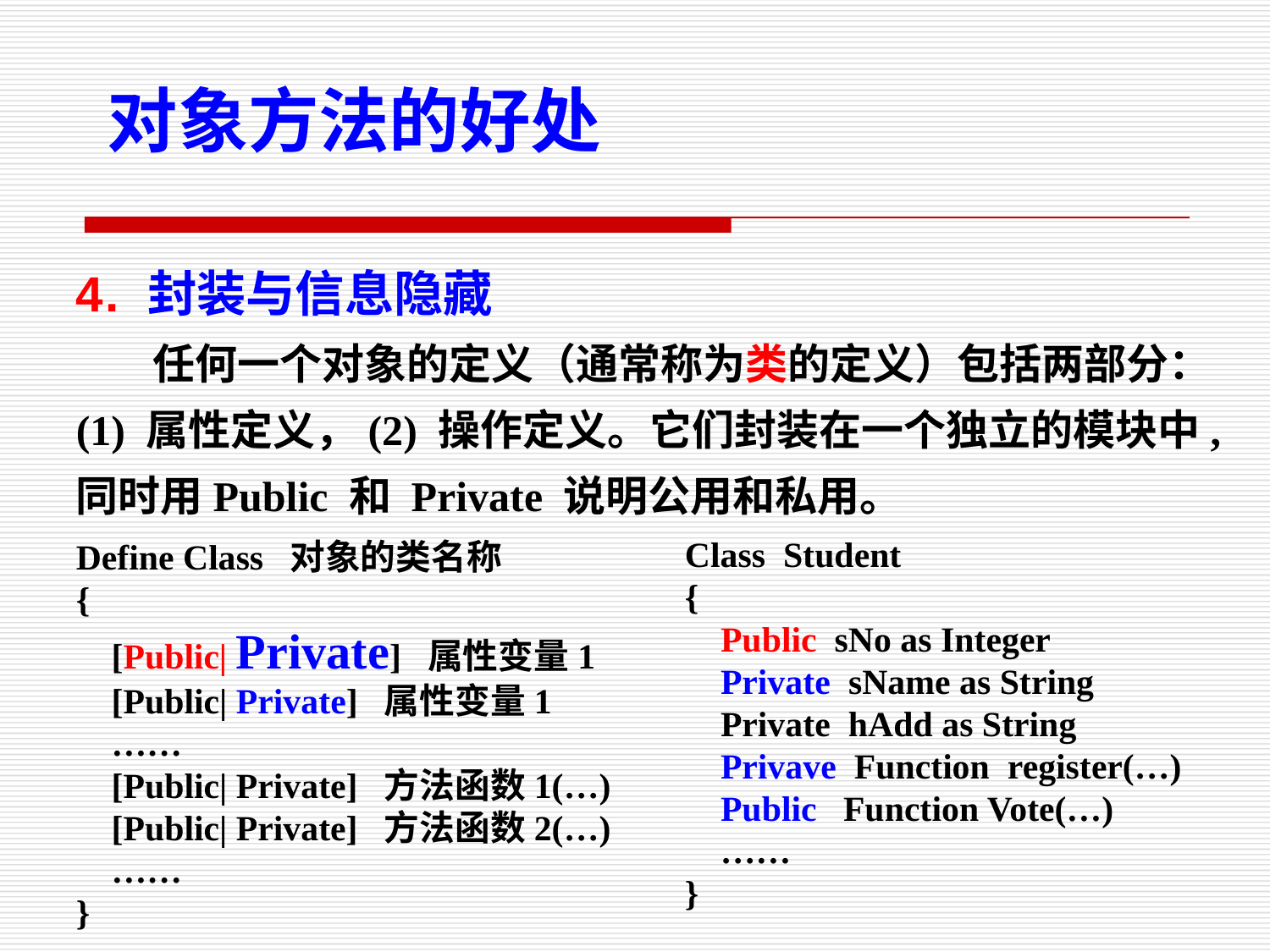

对象方法的好处
封装与信息隐藏
       任何一个对象的定义（通常称为类的定义）包括两部分：
(1) 属性定义，(2) 操作定义。它们封装在一个独立的模块中, 同时用Public 和 Private 说明公用和私用。
Class  Student
{
    Public  sNo as Integer
    Private  sName as String
    Private  hAdd as String
    Privave  Function  register(…)
    Public   Function Vote(…)
    ……
}
Define Class  对象的类名称
{
    [Public| Private]  属性变量1
    [Public| Private]  属性变量1
    ……
    [Public| Private]  方法函数1(…)
    [Public| Private]  方法函数2(…)
    ……
}